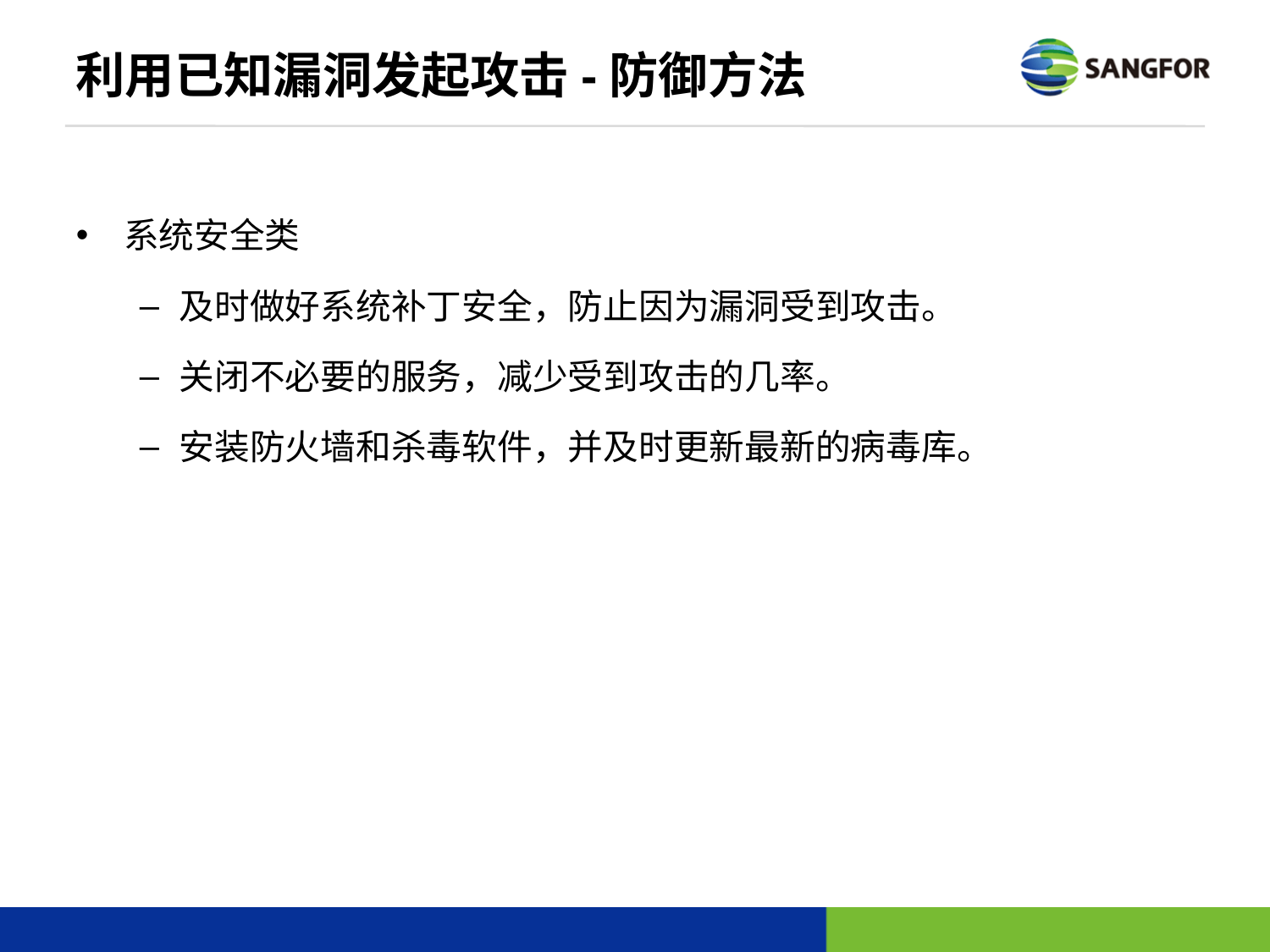

# 利用已知漏洞发起攻击-防御方法
系统安全类
及时做好系统补丁安全，防止因为漏洞受到攻击。
关闭不必要的服务，减少受到攻击的几率。
安装防火墙和杀毒软件，并及时更新最新的病毒库。